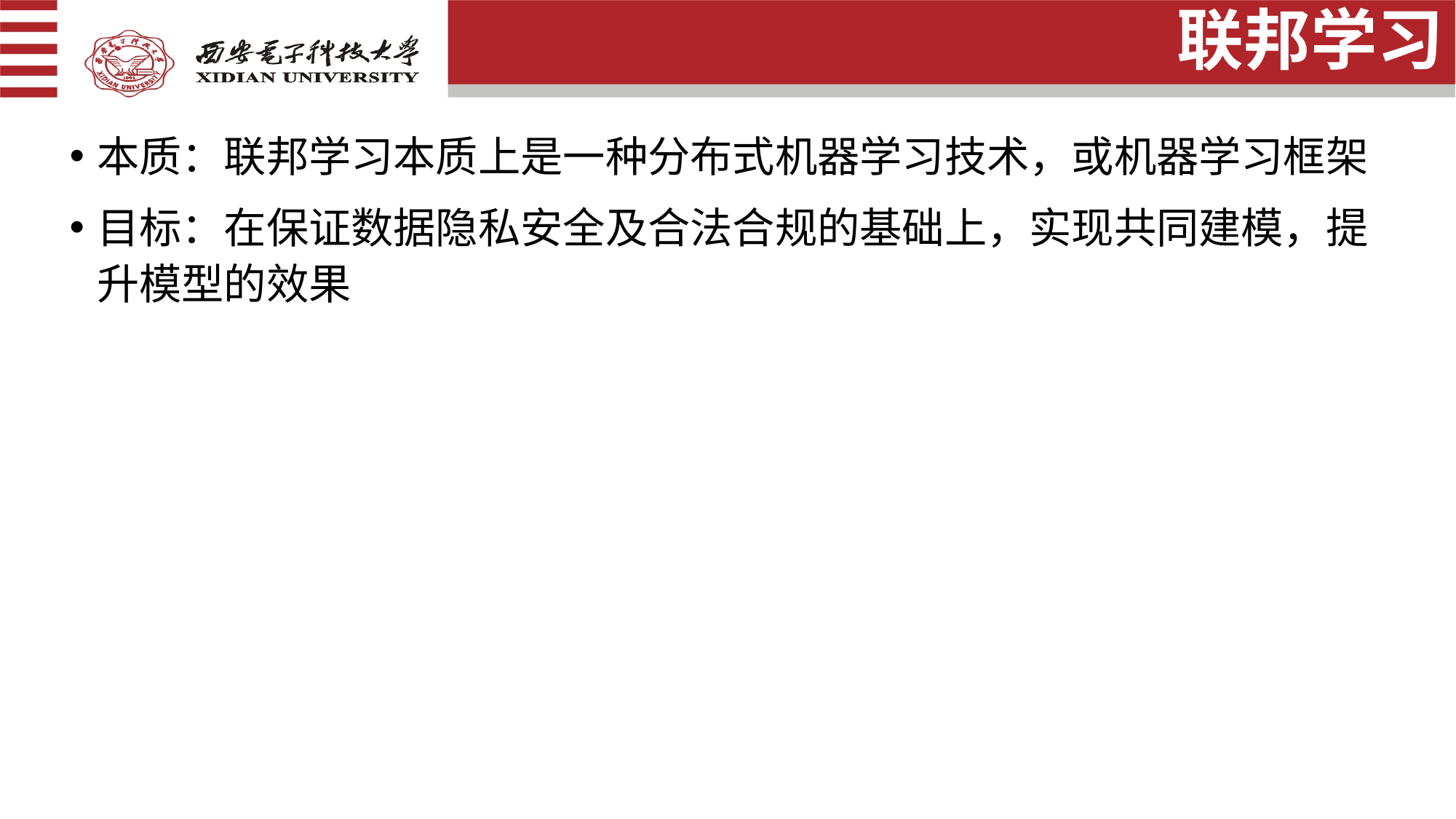

# 联邦学习
本质：联邦学习本质上是一种分布式机器学习技术，或机器学习框架
目标：在保证数据隐私安全及合法合规的基础上，实现共同建模，提升模型的效果